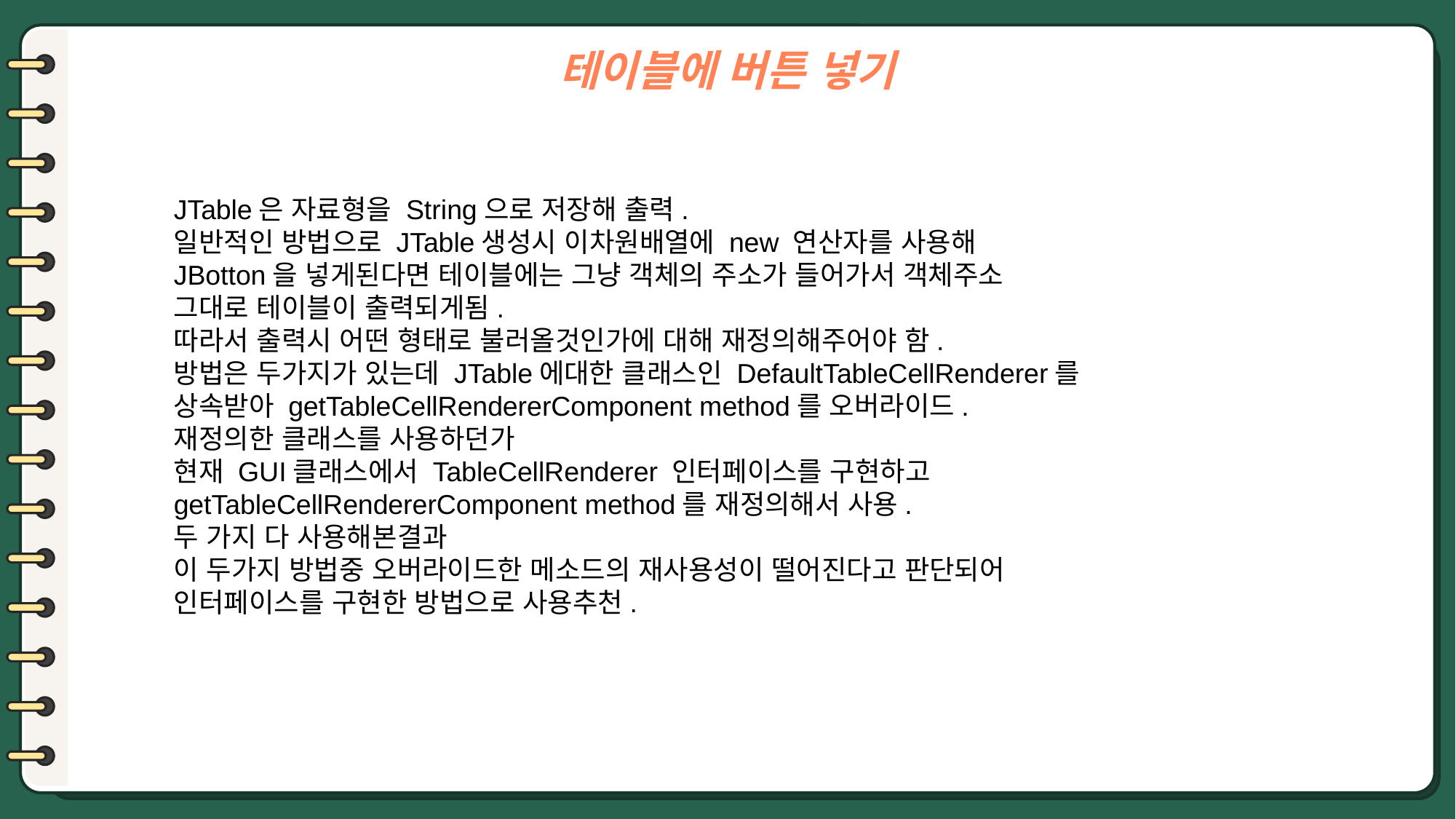

테이블에 버튼 넣기

JTable은 자료형을 String으로 저장해 출력.
일반적인 방법으로 JTable생성시 이차원배열에 new 연산자를 사용해
JBotton을 넣게된다면 테이블에는 그냥 객체의 주소가 들어가서 객체주소
그대로 테이블이 출력되게됨.
따라서 출력시 어떤 형태로 불러올것인가에 대해 재정의해주어야 함.
방법은 두가지가 있는데 JTable에대한 클래스인 DefaultTableCellRenderer를
상속받아 getTableCellRendererComponent method를 오버라이드.
재정의한 클래스를 사용하던가
현재 GUI클래스에서 TableCellRenderer 인터페이스를 구현하고
getTableCellRendererComponent method를 재정의해서 사용.
두 가지 다 사용해본결과
이 두가지 방법중 오버라이드한 메소드의 재사용성이 떨어진다고 판단되어
인터페이스를 구현한 방법으로 사용추천.